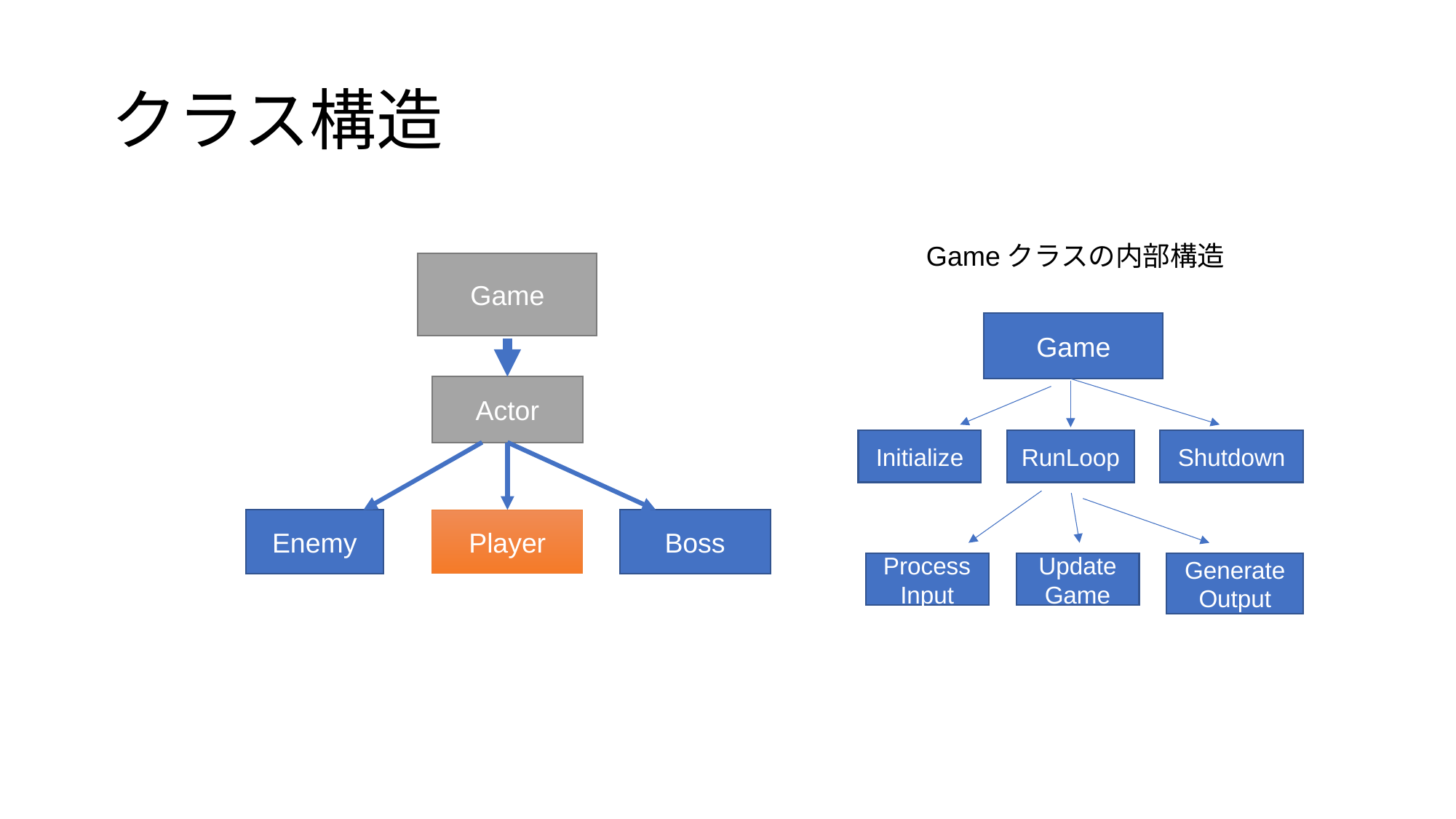

# クラス構造
Gameクラスの内部構造
Game
Game
Actor
Initialize
RunLoop
Shutdown
Enemy
Player
Boss
Process
Input
Update
Game
GenerateOutput